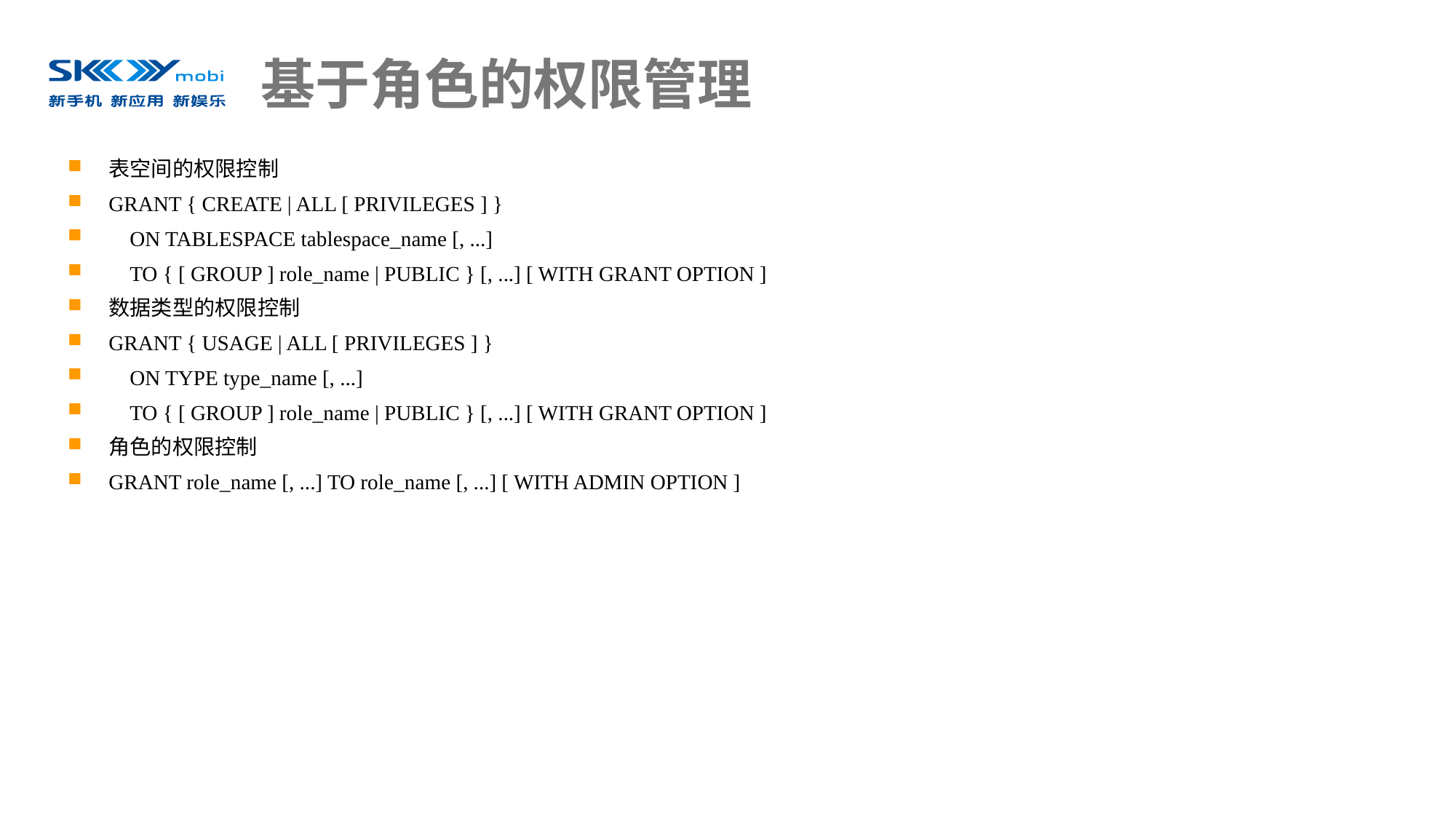

# 基于角色的权限管理
表空间的权限控制
GRANT { CREATE | ALL [ PRIVILEGES ] }
    ON TABLESPACE tablespace_name [, ...]
    TO { [ GROUP ] role_name | PUBLIC } [, ...] [ WITH GRANT OPTION ]
数据类型的权限控制
GRANT { USAGE | ALL [ PRIVILEGES ] }
    ON TYPE type_name [, ...]
    TO { [ GROUP ] role_name | PUBLIC } [, ...] [ WITH GRANT OPTION ]
角色的权限控制
GRANT role_name [, ...] TO role_name [, ...] [ WITH ADMIN OPTION ]